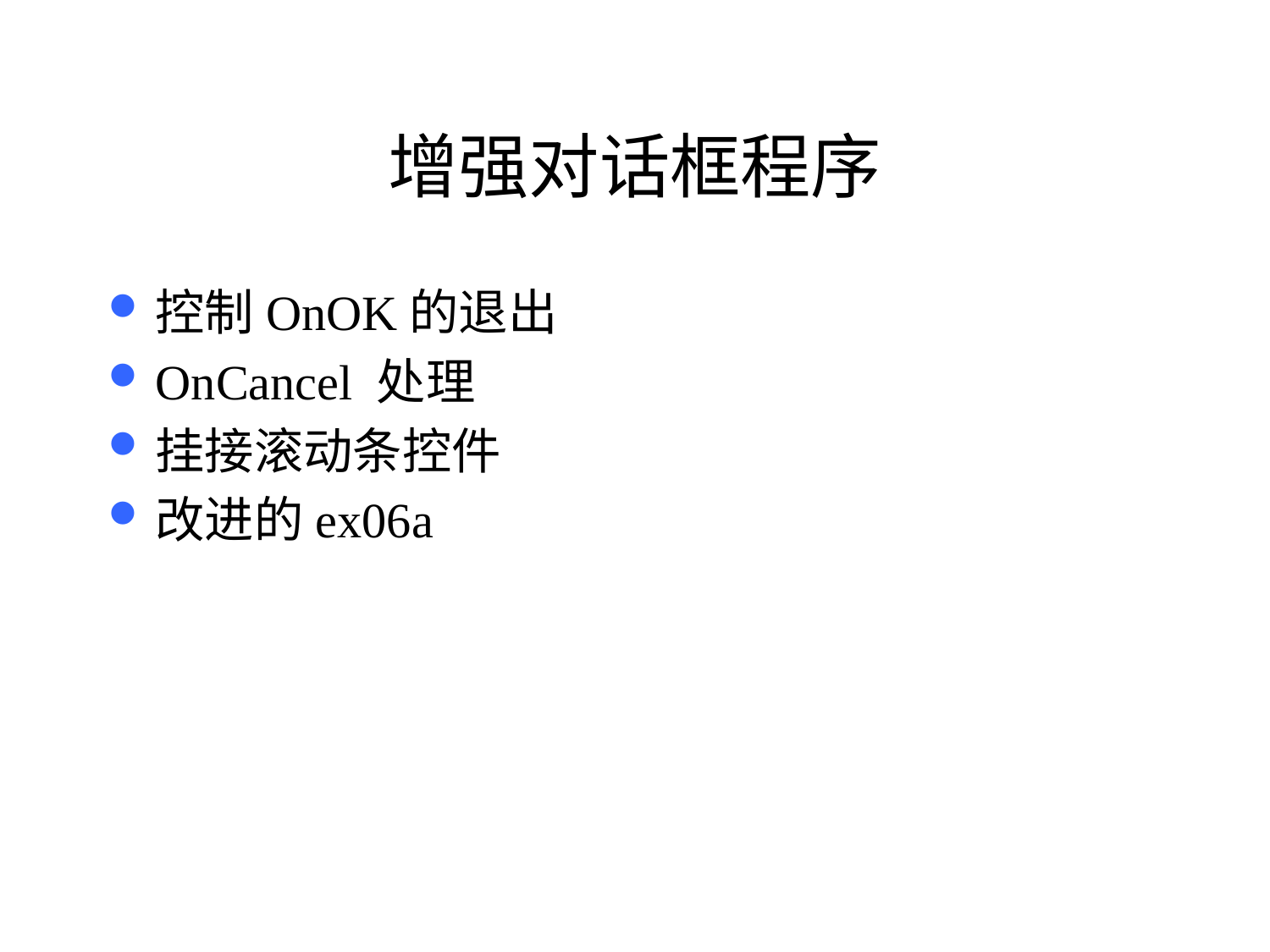

# 增强对话框程序
控制OnOK的退出
OnCancel 处理
挂接滚动条控件
改进的ex06a
59